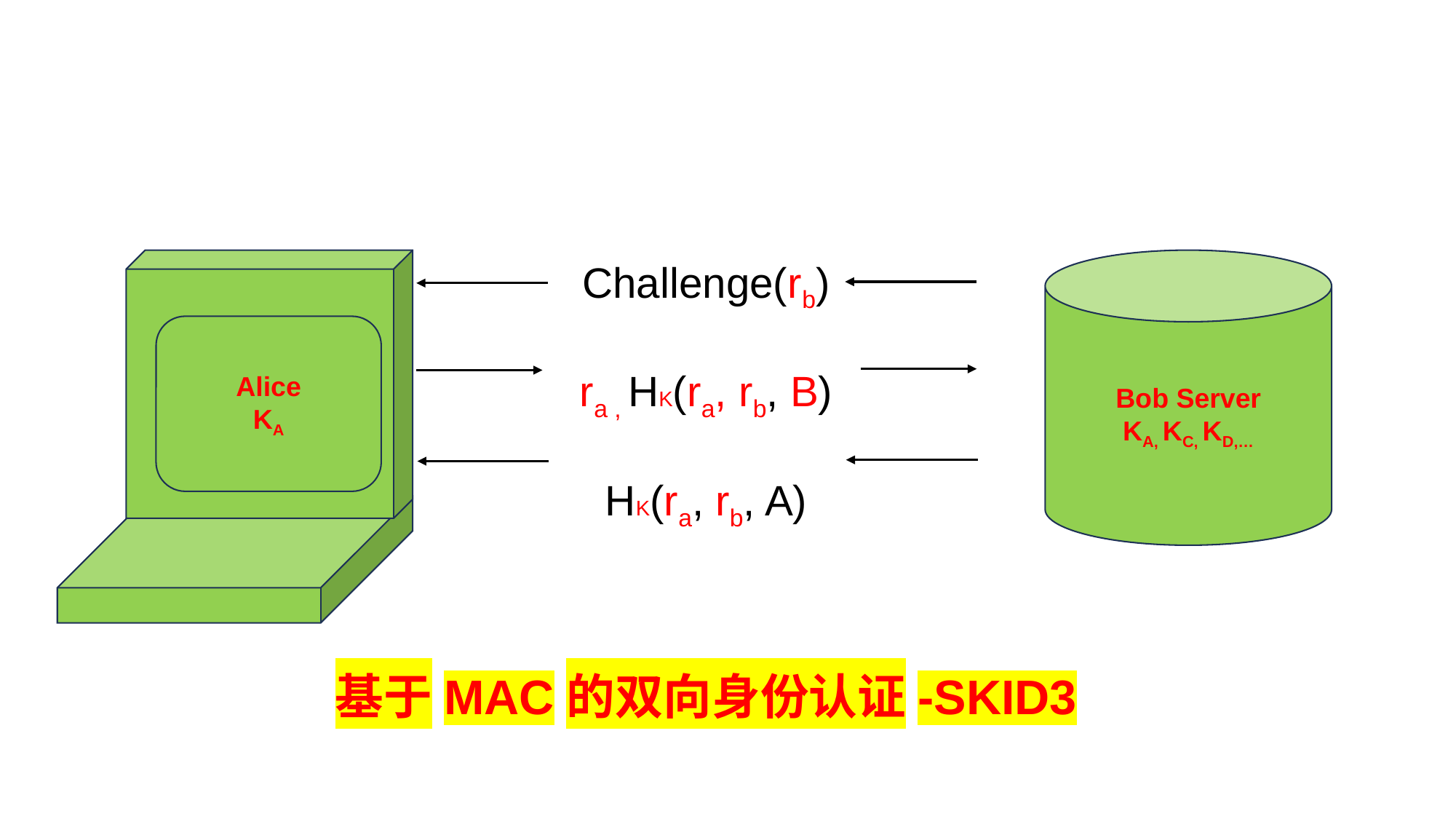

Alice
KA

Challenge(rb)

ra , HK(ra, rb, B)

HK(ra, rb, A)
Bob Server
KA, KC, KD,…
基于MAC的双向身份认证-SKID3